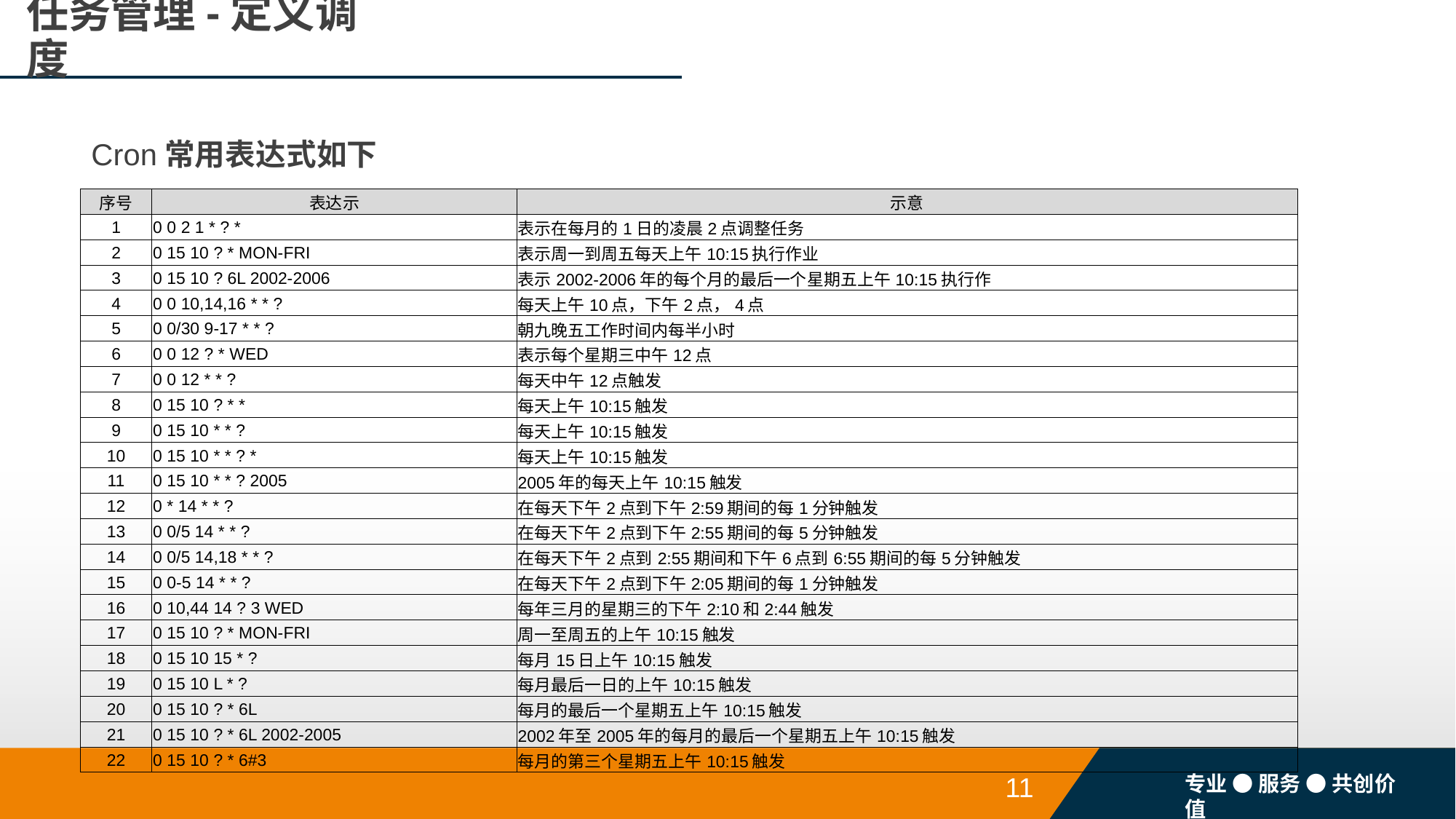

# 任务管理-定义调度
Cron常用表达式如下
| 序号 | 表达示 | 示意 |
| --- | --- | --- |
| 1 | 0 0 2 1 \* ? \* | 表示在每月的1日的凌晨2点调整任务 |
| 2 | 0 15 10 ? \* MON-FRI | 表示周一到周五每天上午10:15执行作业 |
| 3 | 0 15 10 ? 6L 2002-2006 | 表示2002-2006年的每个月的最后一个星期五上午10:15执行作 |
| 4 | 0 0 10,14,16 \* \* ? | 每天上午10点，下午2点，4点 |
| 5 | 0 0/30 9-17 \* \* ? | 朝九晚五工作时间内每半小时 |
| 6 | 0 0 12 ? \* WED | 表示每个星期三中午12点 |
| 7 | 0 0 12 \* \* ? | 每天中午12点触发 |
| 8 | 0 15 10 ? \* \* | 每天上午10:15触发 |
| 9 | 0 15 10 \* \* ? | 每天上午10:15触发 |
| 10 | 0 15 10 \* \* ? \* | 每天上午10:15触发 |
| 11 | 0 15 10 \* \* ? 2005 | 2005年的每天上午10:15触发 |
| 12 | 0 \* 14 \* \* ? | 在每天下午2点到下午2:59期间的每1分钟触发 |
| 13 | 0 0/5 14 \* \* ? | 在每天下午2点到下午2:55期间的每5分钟触发 |
| 14 | 0 0/5 14,18 \* \* ? | 在每天下午2点到2:55期间和下午6点到6:55期间的每5分钟触发 |
| 15 | 0 0-5 14 \* \* ? | 在每天下午2点到下午2:05期间的每1分钟触发 |
| 16 | 0 10,44 14 ? 3 WED | 每年三月的星期三的下午2:10和2:44触发 |
| 17 | 0 15 10 ? \* MON-FRI | 周一至周五的上午10:15触发 |
| 18 | 0 15 10 15 \* ? | 每月15日上午10:15触发 |
| 19 | 0 15 10 L \* ? | 每月最后一日的上午10:15触发 |
| 20 | 0 15 10 ? \* 6L | 每月的最后一个星期五上午10:15触发 |
| 21 | 0 15 10 ? \* 6L 2002-2005 | 2002年至2005年的每月的最后一个星期五上午10:15触发 |
| 22 | 0 15 10 ? \* 6#3 | 每月的第三个星期五上午10:15触发 |